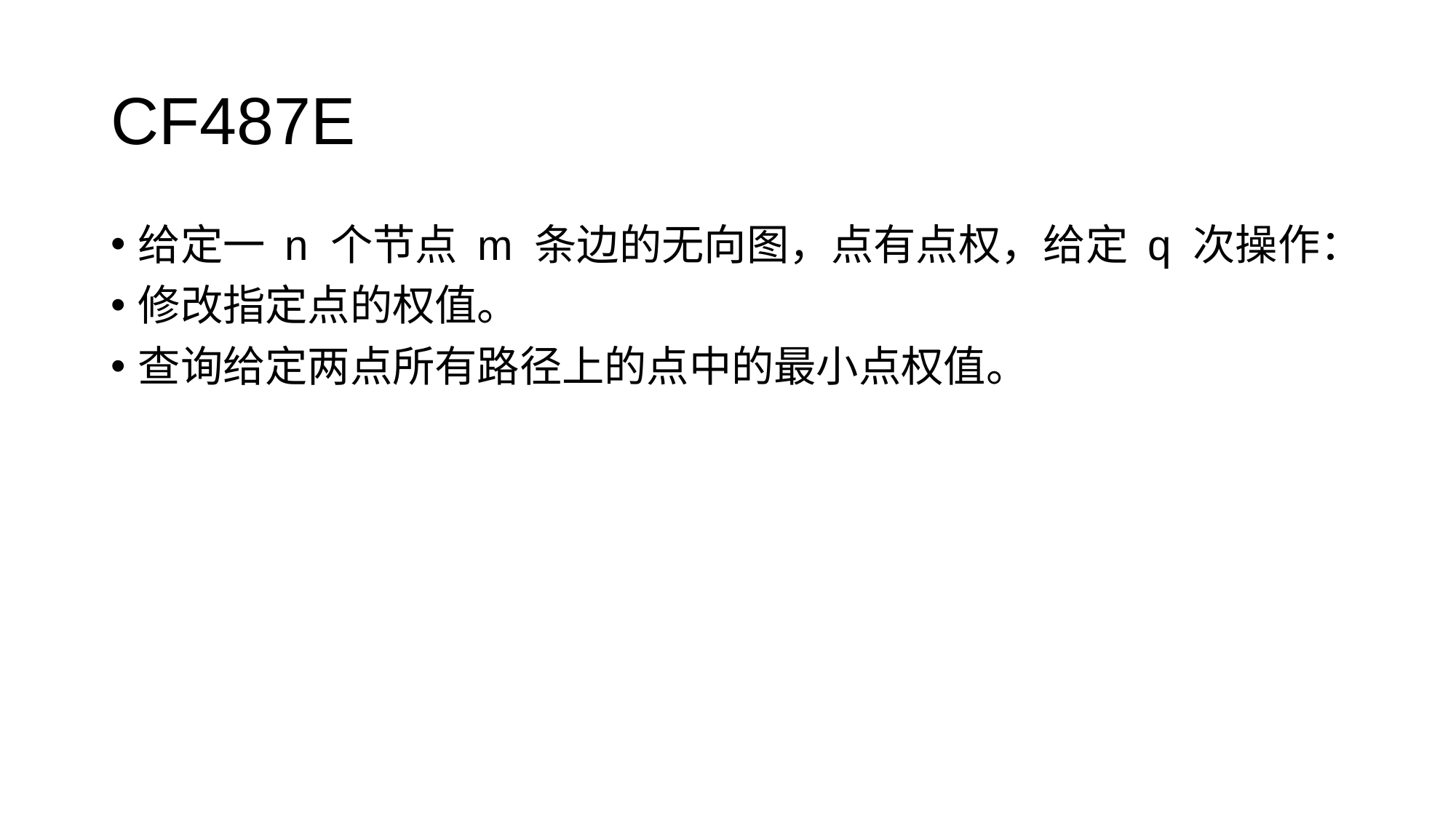

# CF487E
给定一 n 个节点 m 条边的无向图，点有点权，给定 q 次操作：
修改指定点的权值。
查询给定两点所有路径上的点中的最小点权值。